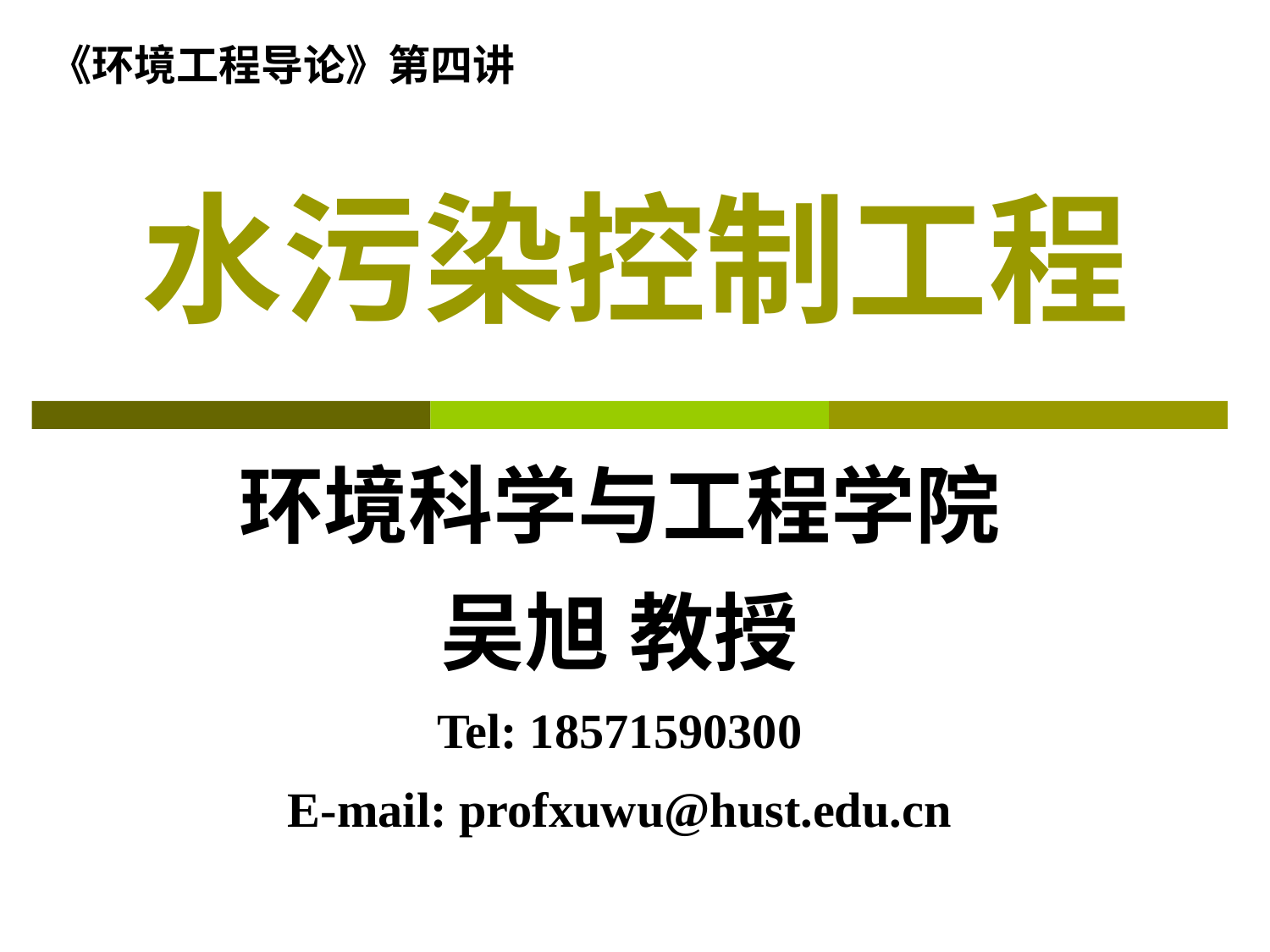

《环境工程导论》第四讲
# 水污染控制工程
环境科学与工程学院
吴旭 教授
Tel: 18571590300
E-mail: profxuwu@hust.edu.cn